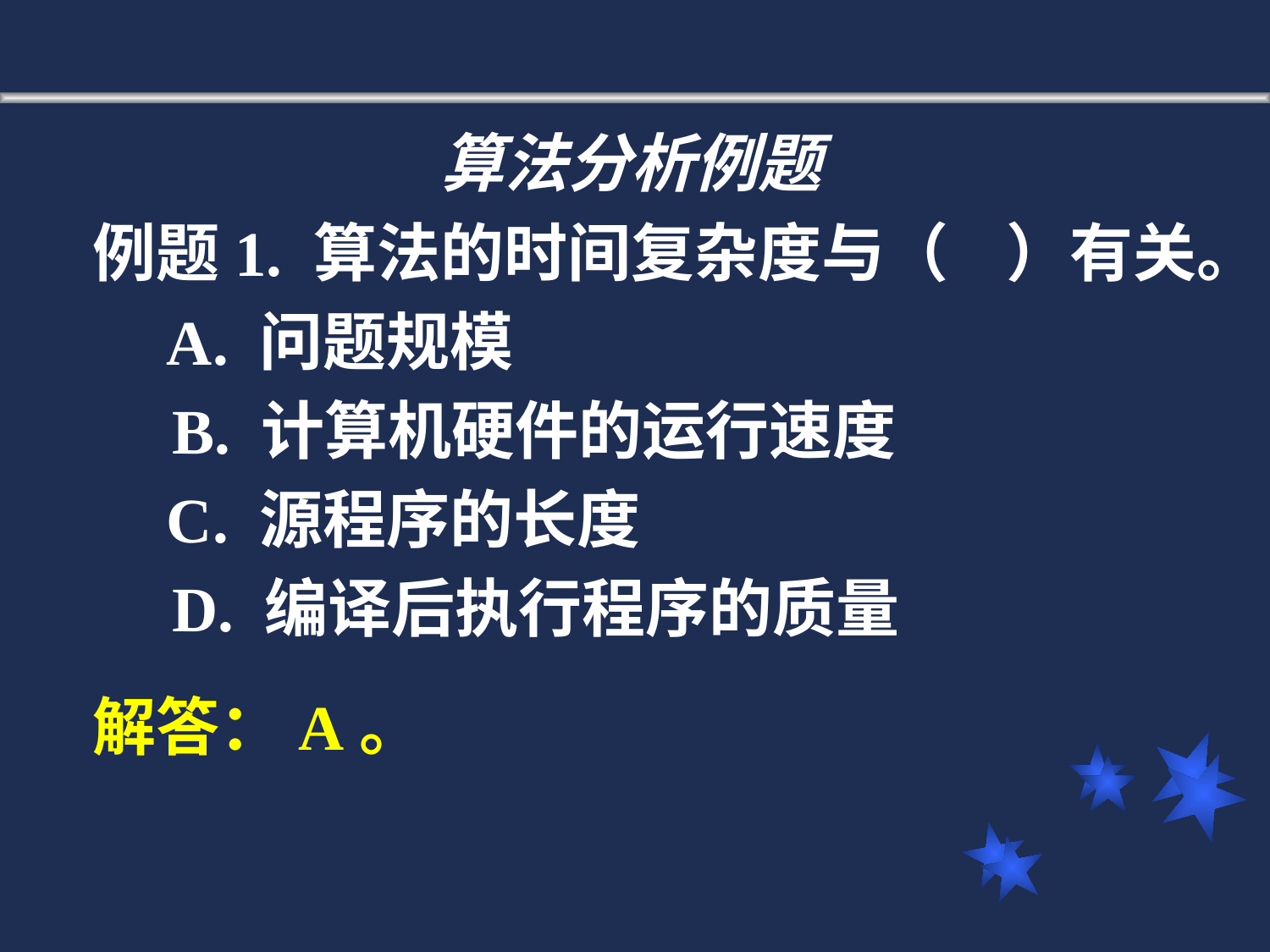

# 算法分析例题
例题1. 算法的时间复杂度与（    ）有关。
	A. 问题规模
     B. 计算机硬件的运行速度
	C. 源程序的长度
     D. 编译后执行程序的质量

解答：A。